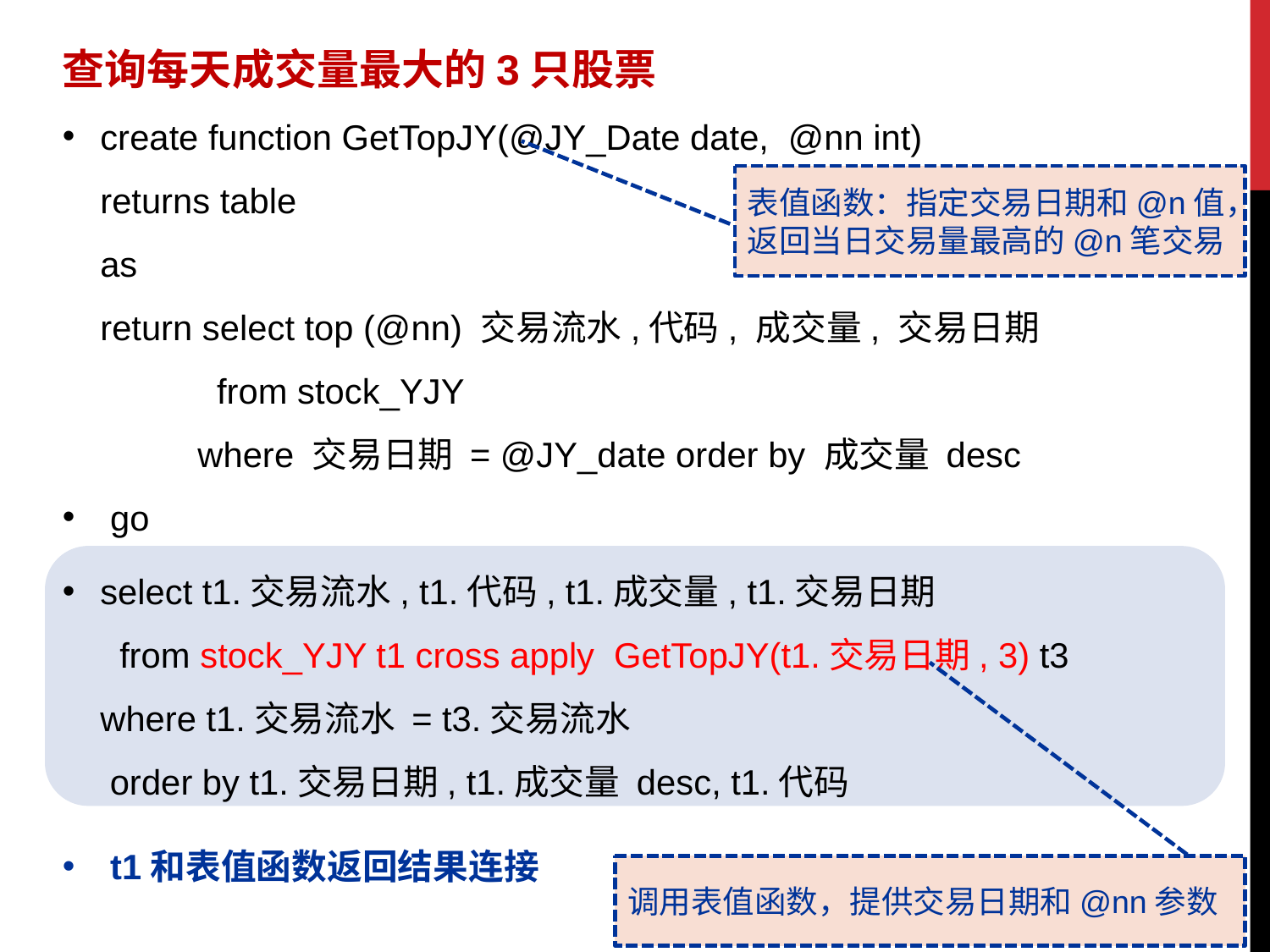

查询每天成交量最大的3只股票
create function GetTopJY(@JY_Date date,  @nn int)
returns table
as
return select top (@nn) 交易流水,代码, 成交量, 交易日期
            from stock_YJY
          where 交易日期 = @JY_date order by 成交量 desc
go
select t1.交易流水, t1.代码, t1.成交量, t1.交易日期
  from stock_YJY t1 cross apply  GetTopJY(t1.交易日期, 3) t3
where t1.交易流水 = t3.交易流水
 order by t1.交易日期, t1.成交量 desc, t1.代码
t1和表值函数返回结果连接
表值函数：指定交易日期和@n值，返回当日交易量最高的@n笔交易

调用表值函数，提供交易日期和@nn参数